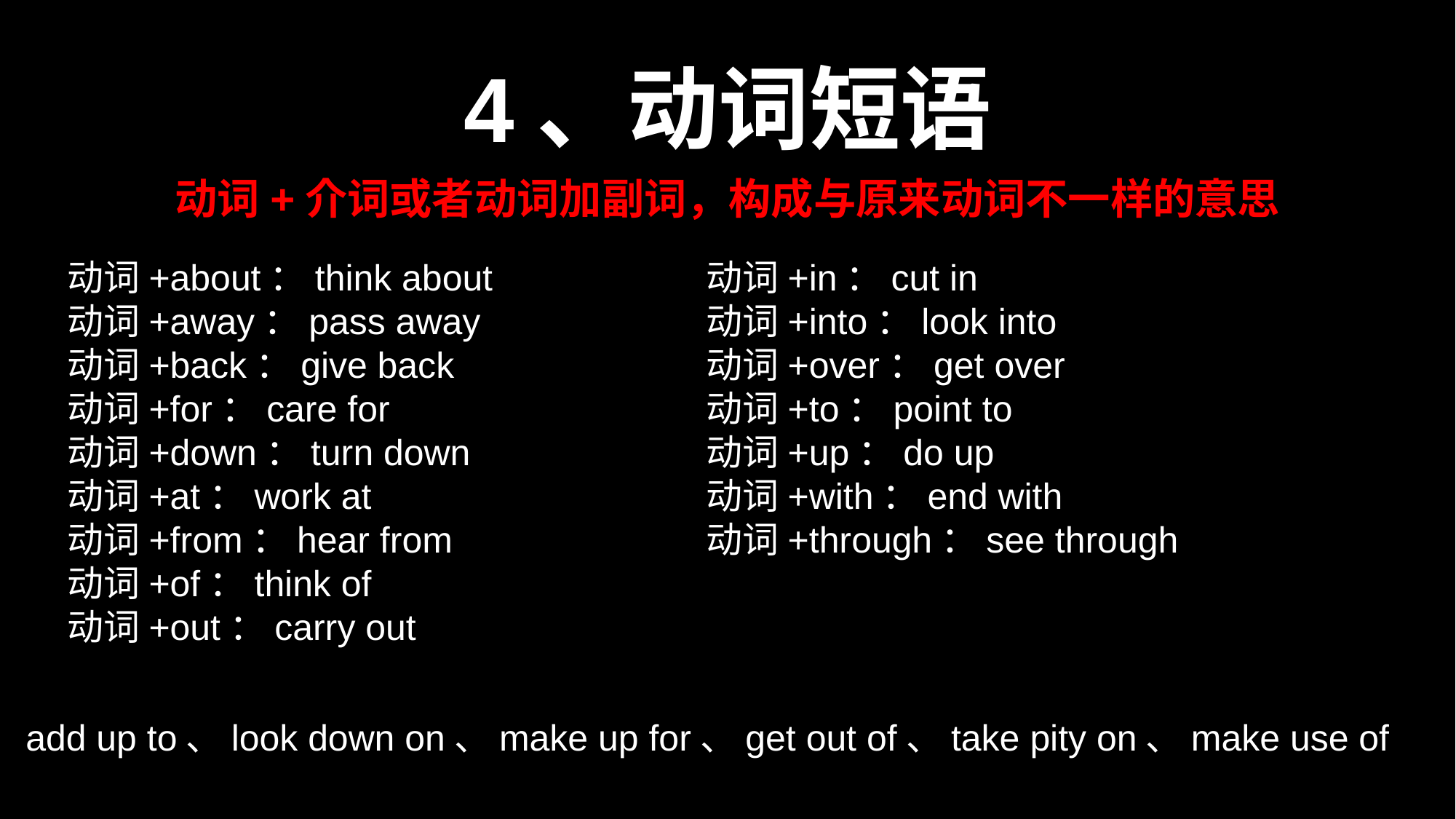

4、动词短语
动词+介词或者动词加副词，构成与原来动词不一样的意思
动词+in：cut in
动词+into：look into
动词+over：get over
动词+to：point to
动词+up：do up
动词+with：end with
动词+through：see through
动词+about：think about
动词+away：pass away
动词+back：give back
动词+for：care for
动词+down：turn down
动词+at：work at
动词+from：hear from
动词+of：think of
动词+out：carry out
add up to、look down on、make up for、get out of、take pity on、make use of